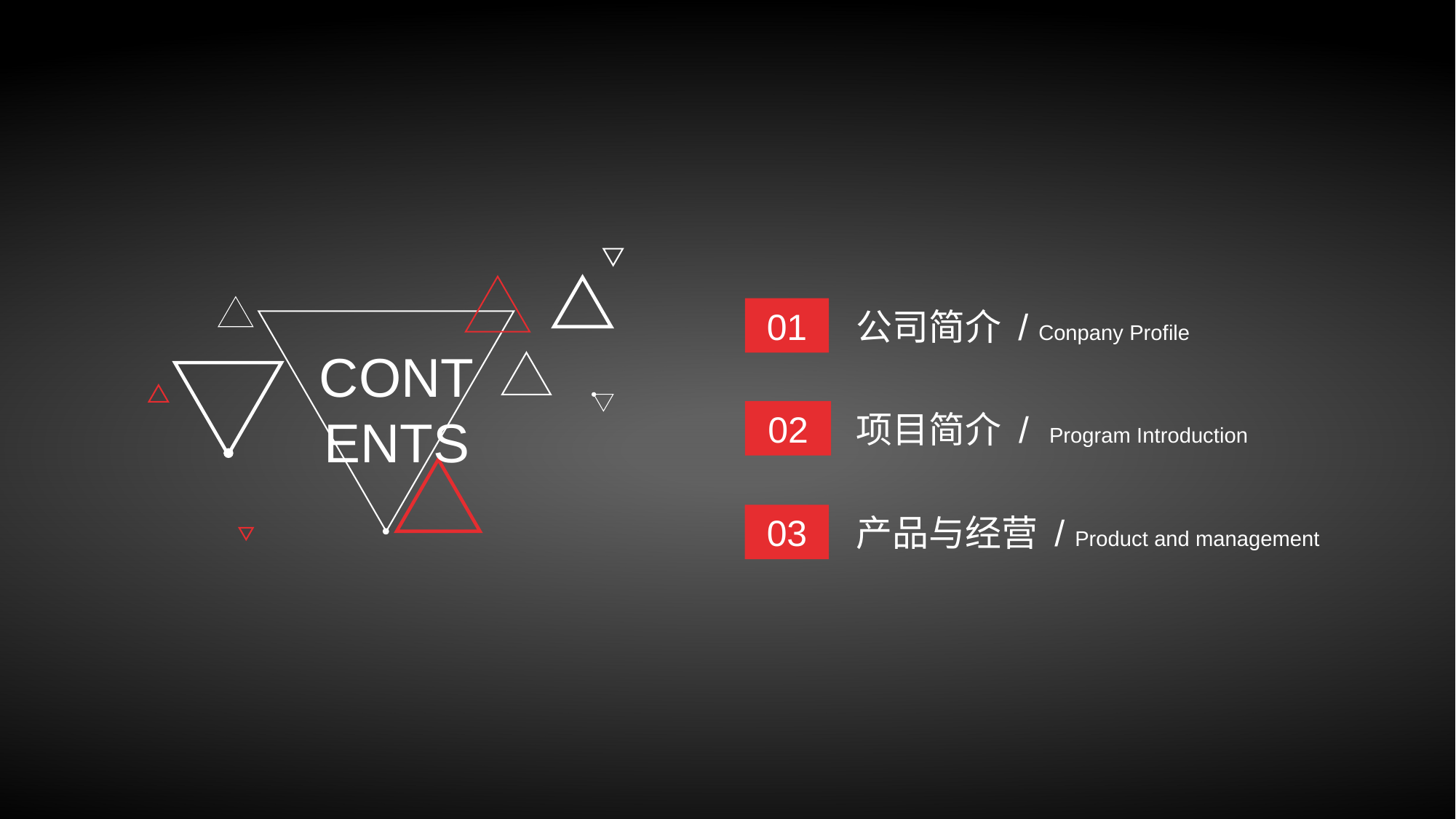

CONTENTS

01
公司简介 / Conpany Profile
02
项目简介 /  Program Introduction
03
产品与经营 / Product and management